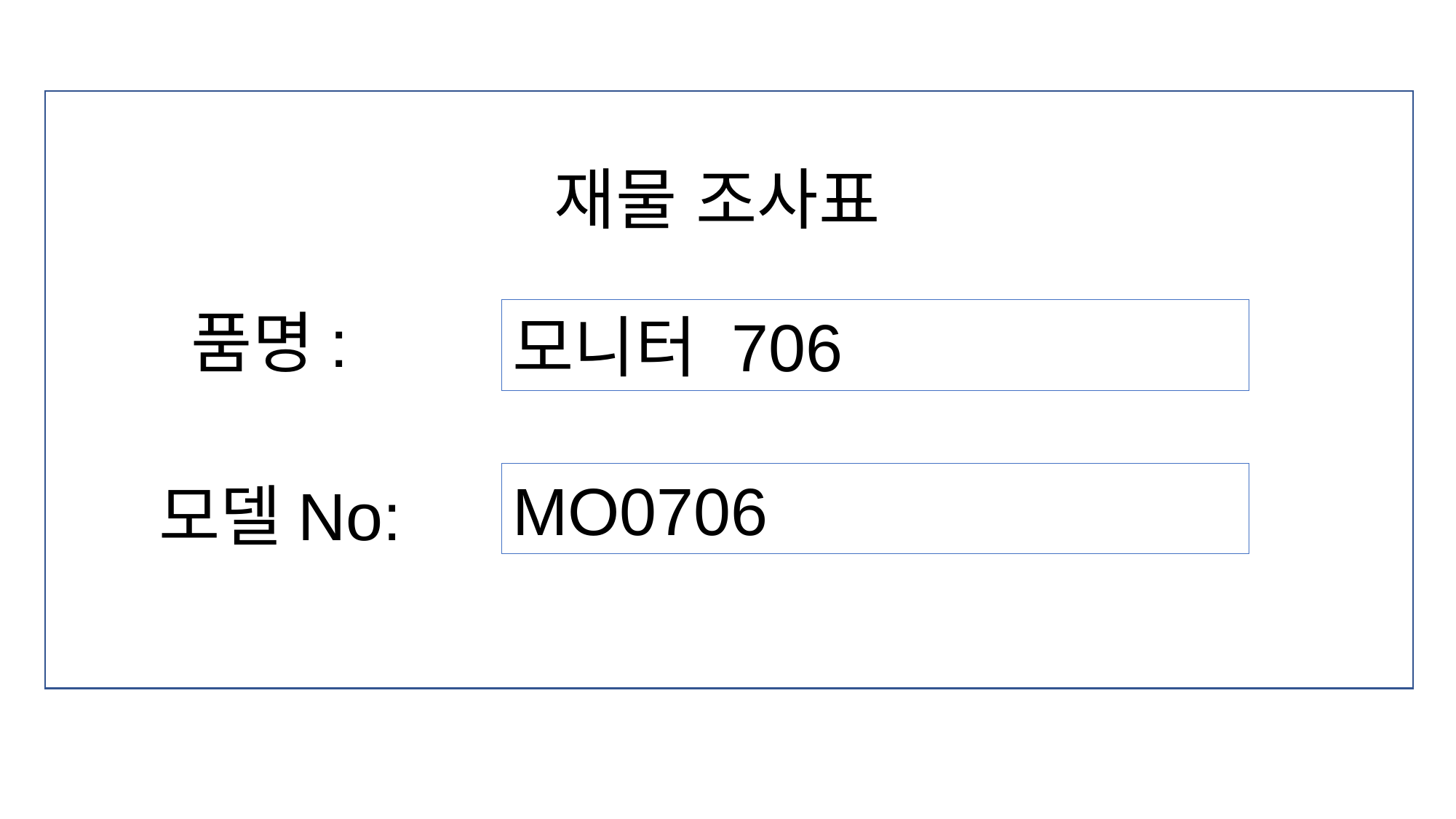

재물 조사표
품명:
모니터 706
MO0706
모델No: